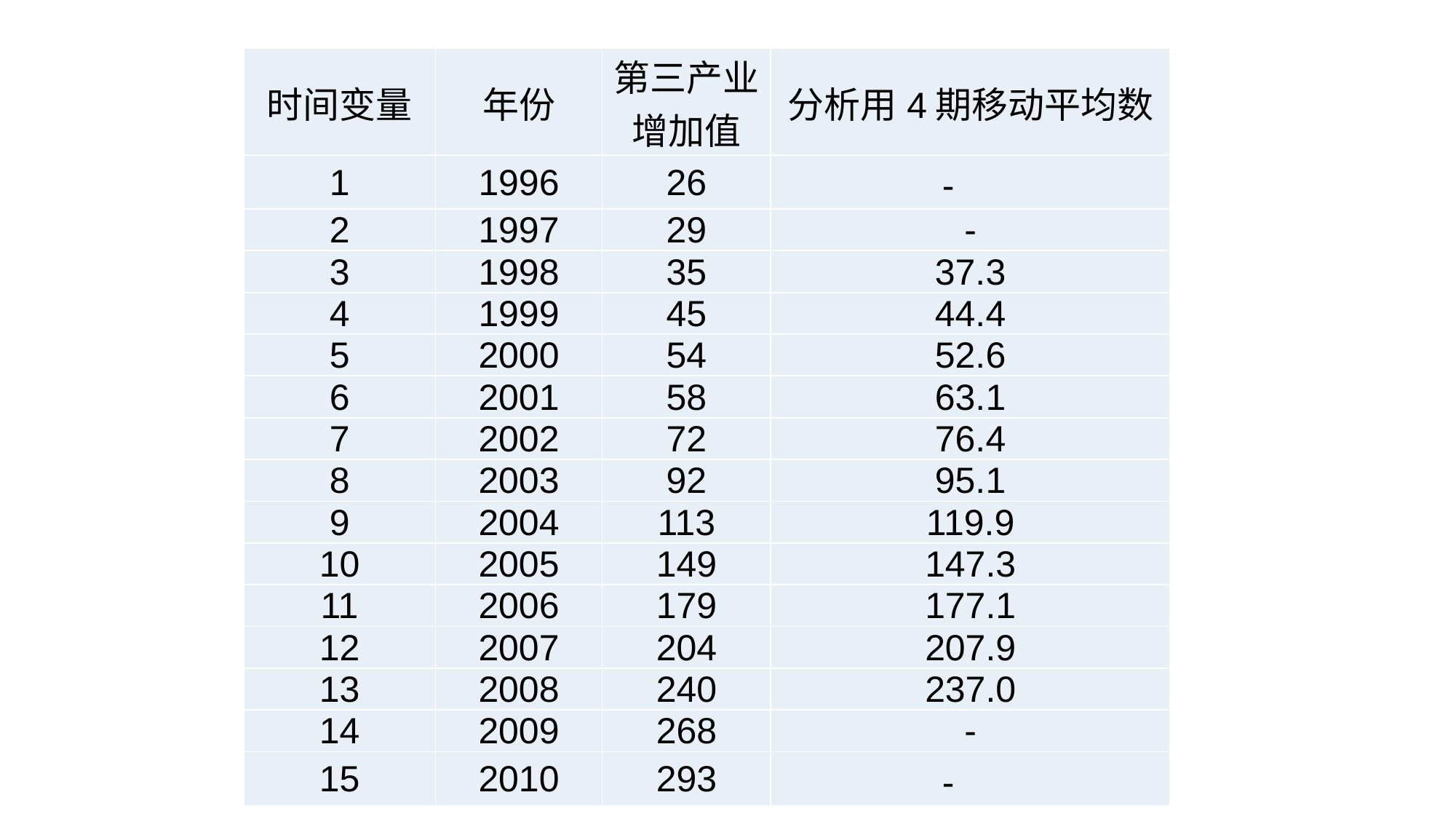

| 时间变量 | 年份 | 第三产业增加值 | 分析用4期移动平均数 |
| --- | --- | --- | --- |
| 1 | 1996 | 26 | - |
| 2 | 1997 | 29 | - |
| 3 | 1998 | 35 | 37.3 |
| 4 | 1999 | 45 | 44.4 |
| 5 | 2000 | 54 | 52.6 |
| 6 | 2001 | 58 | 63.1 |
| 7 | 2002 | 72 | 76.4 |
| 8 | 2003 | 92 | 95.1 |
| 9 | 2004 | 113 | 119.9 |
| 10 | 2005 | 149 | 147.3 |
| 11 | 2006 | 179 | 177.1 |
| 12 | 2007 | 204 | 207.9 |
| 13 | 2008 | 240 | 237.0 |
| 14 | 2009 | 268 | - |
| 15 | 2010 | 293 | - |